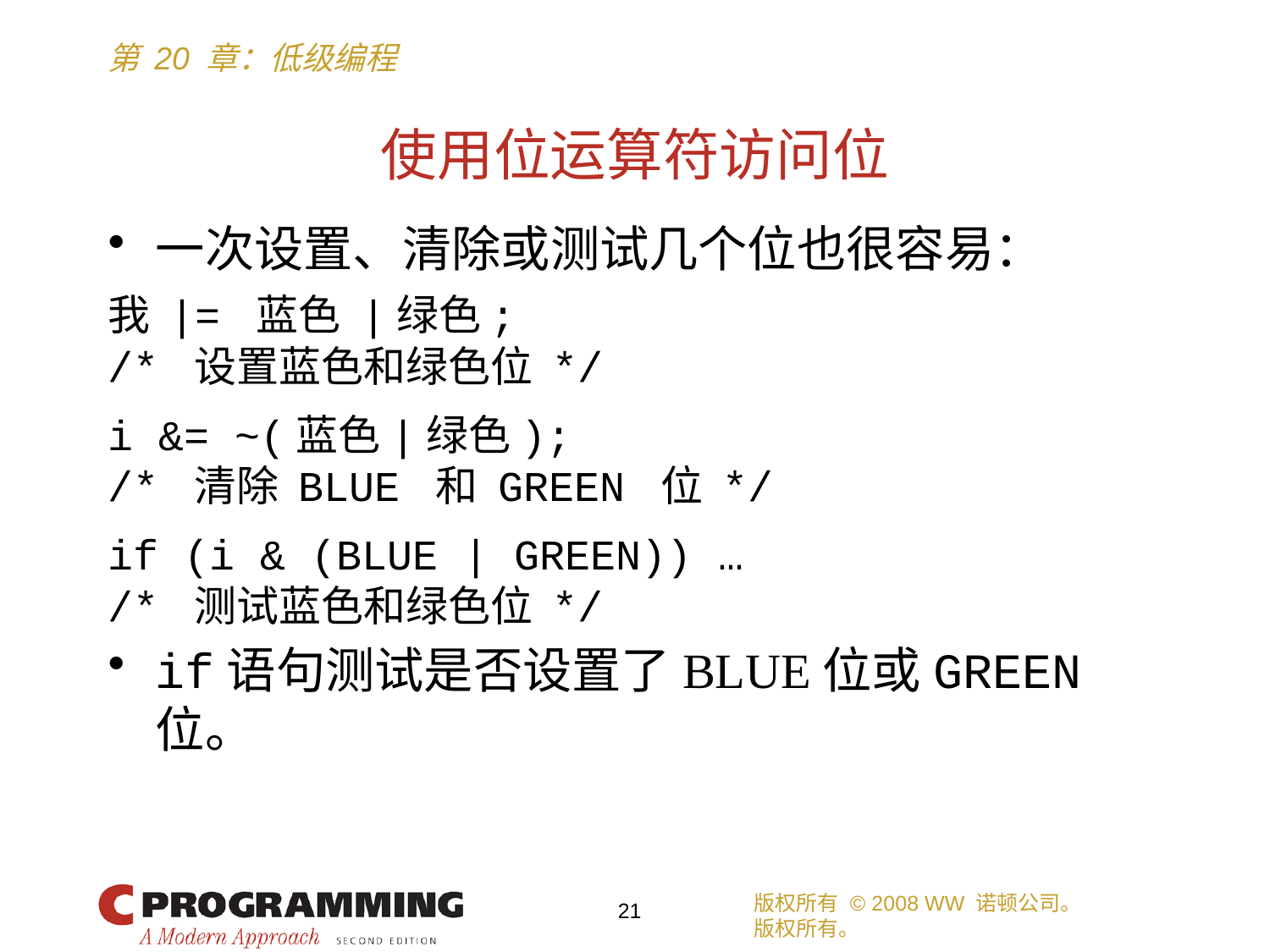

# 使用位运算符访问位
一次设置、清除或测试几个位也很容易：
我 |= 蓝色 |绿色;
/* 设置蓝色和绿色位 */

i &= ~(蓝色|绿色);
/* 清除 BLUE 和 GREEN 位 */

if (i & (BLUE | GREEN)) …
/* 测试蓝色和绿色位 */
if语句测试是否设置了BLUE位或GREEN位。

版权所有 © 2008 WW 诺顿公司。
版权所有。
21